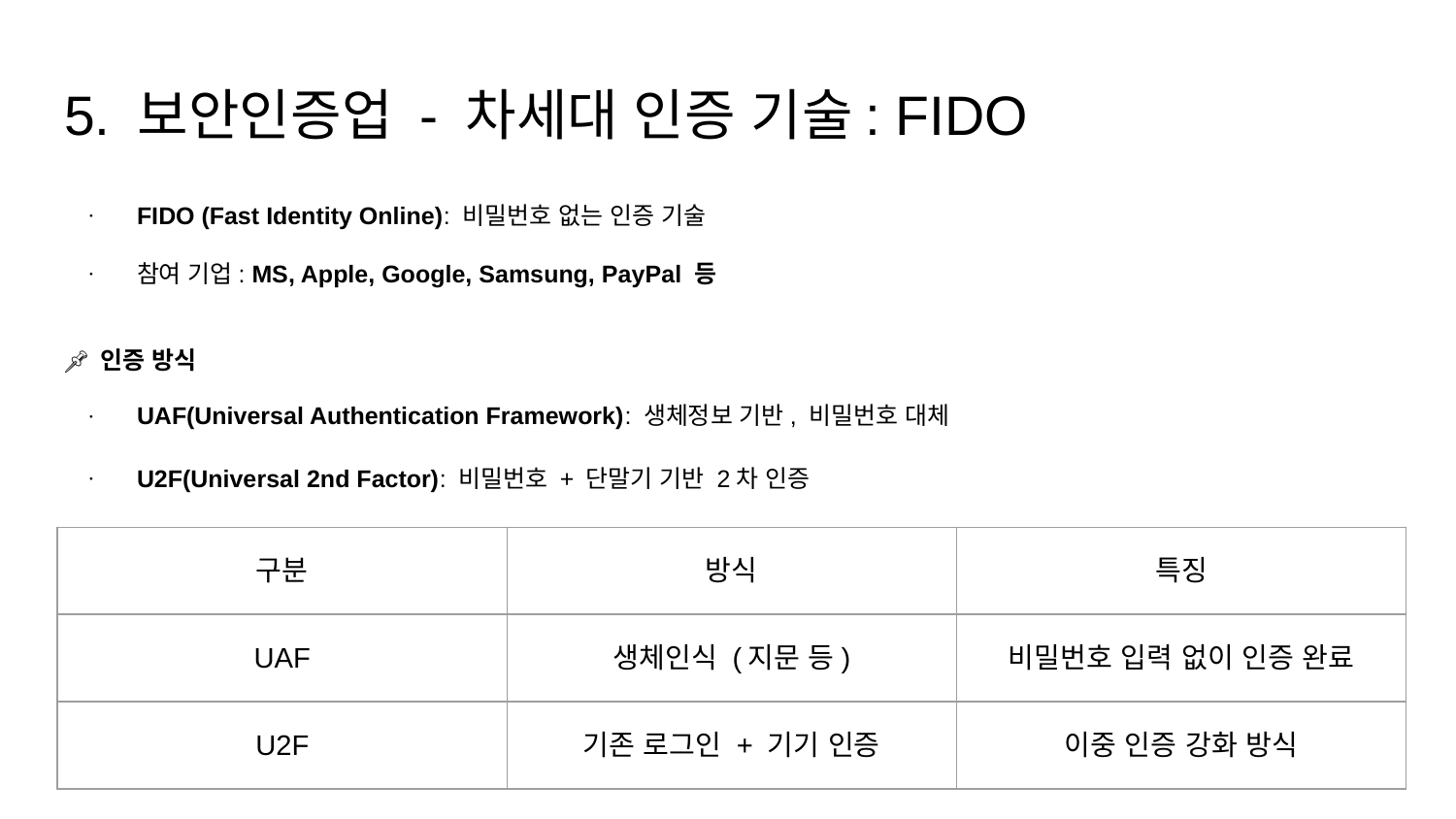

# 5. 보안인증업 - 차세대 인증 기술: FIDO
FIDO (Fast Identity Online): 비밀번호 없는 인증 기술
참여 기업: MS, Apple, Google, Samsung, PayPal 등
📌 인증 방식
UAF(Universal Authentication Framework): 생체정보 기반, 비밀번호 대체
U2F(Universal 2nd Factor): 비밀번호 + 단말기 기반 2차 인증

| 구분 | 방식 | 특징 |
| --- | --- | --- |
| UAF | 생체인식 (지문 등) | 비밀번호 입력 없이 인증 완료 |
| U2F | 기존 로그인 + 기기 인증 | 이중 인증 강화 방식 |